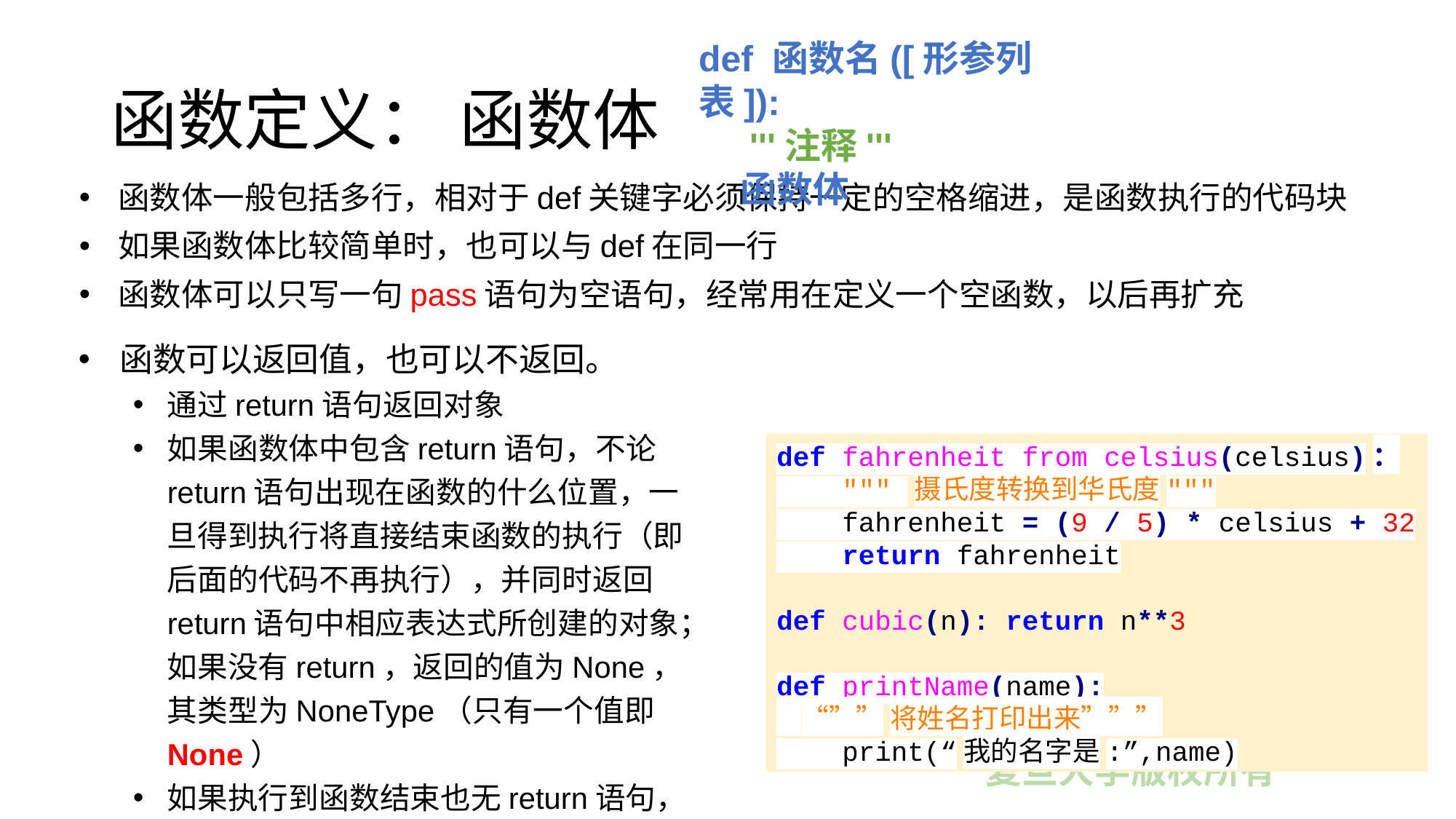

def 函数名([形参列表]):
     '''注释'''
    函数体
# 函数定义： 函数体
函数体一般包括多行，相对于def关键字必须保持一定的空格缩进，是函数执行的代码块
如果函数体比较简单时，也可以与def在同一行
函数体可以只写一句pass语句为空语句，经常用在定义一个空函数，以后再扩充

函数可以返回值，也可以不返回。
通过return语句返回对象
如果函数体中包含return语句，不论return语句出现在函数的什么位置，一旦得到执行将直接结束函数的执行（即后面的代码不再执行），并同时返回return语句中相应表达式所创建的对象；如果没有return，返回的值为None，其类型为NoneType（只有一个值即None）
如果执行到函数结束也无return语句，则等价于 return None
def fahrenheit_from_celsius(celsius)：
    """ 摄氏度转换到华氏度"""
    fahrenheit = (9 / 5) * celsius + 32
    return fahrenheit

def cubic(n): return n**3

def printName(name):
    “””将姓名打印出来”””
    print(“我的名字是:”,name)